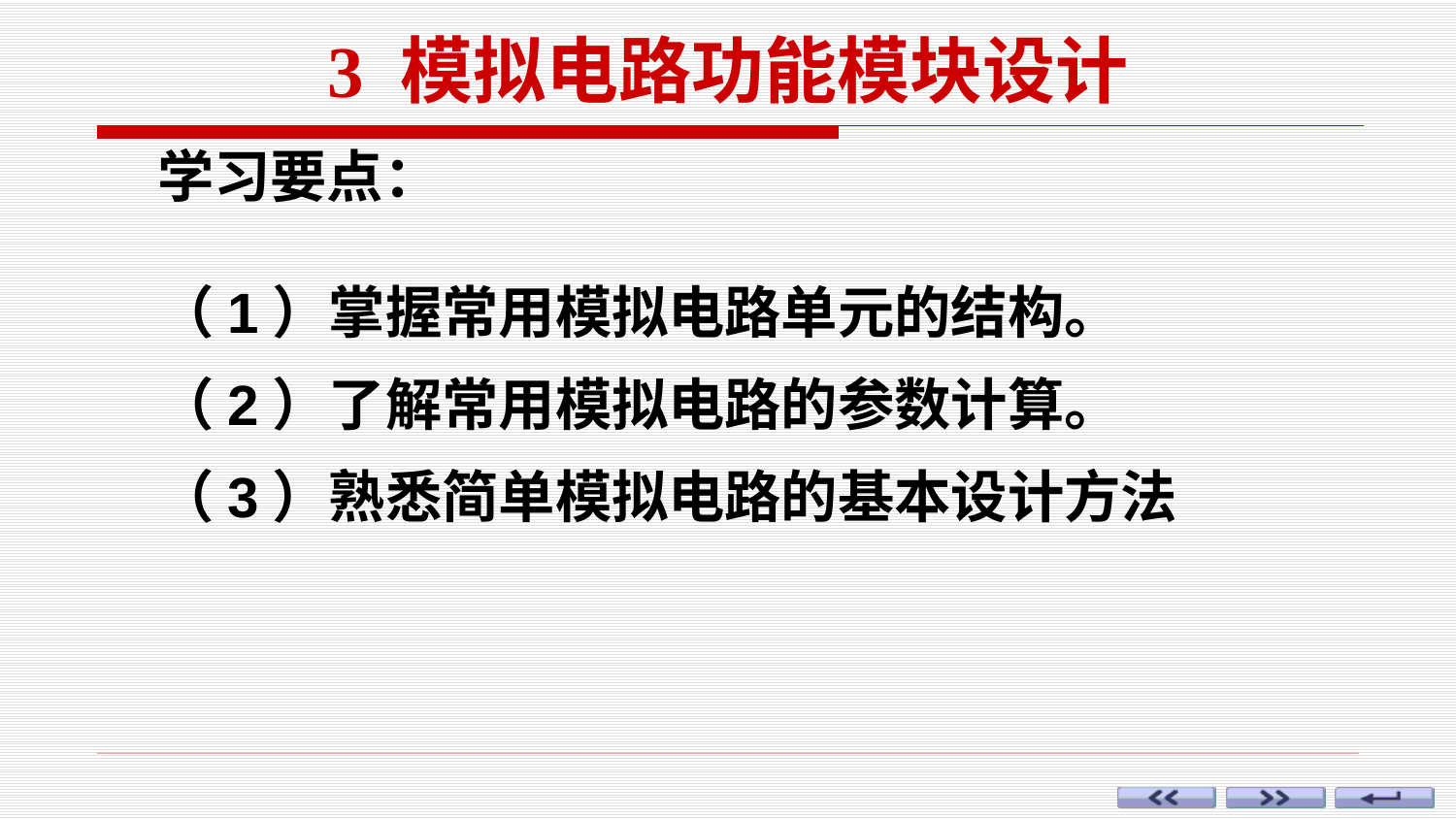

3 模拟电路功能模块设计
学习要点：

（1）掌握常用模拟电路单元的结构。
（2）了解常用模拟电路的参数计算。
（3）熟悉简单模拟电路的基本设计方法